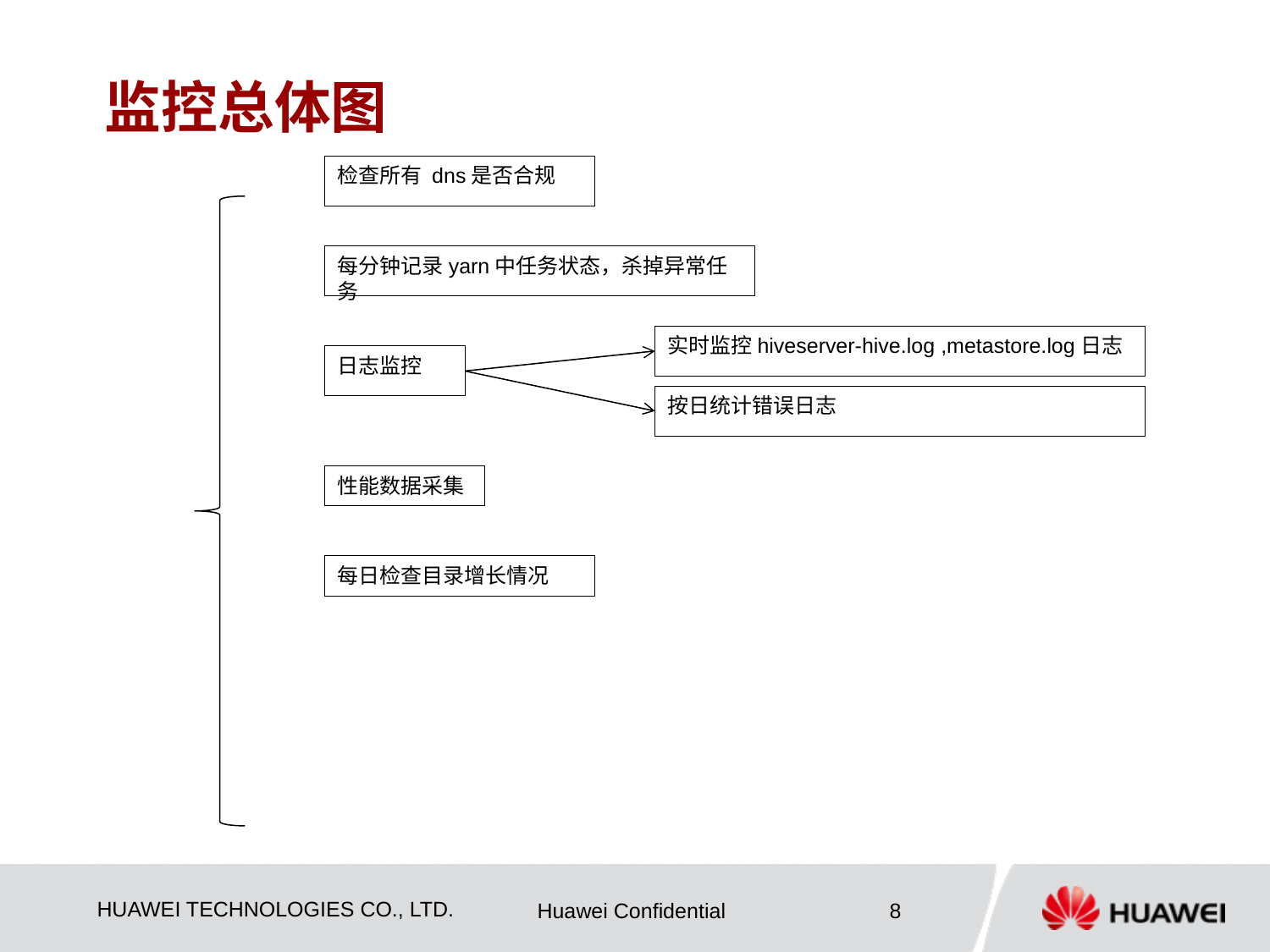

# 监控总体图
检查所有 dns是否合规

每分钟记录yarn中任务状态，杀掉异常任务
实时监控hiveserver-hive.log ,metastore.log日志
日志监控
按日统计错误日志
性能数据采集
每日检查目录增长情况